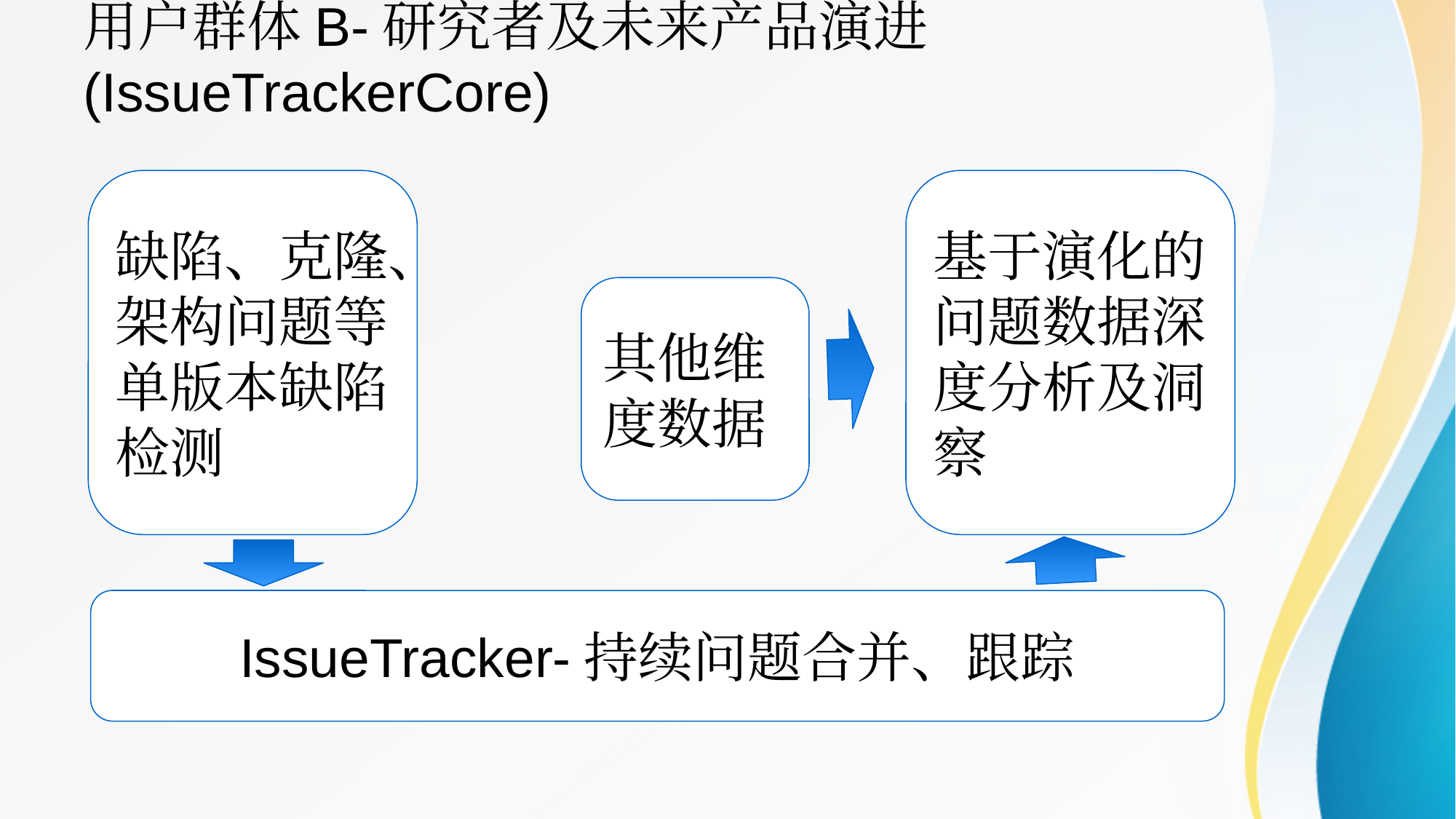

# 用户群体B-研究者及未来产品演进(IssueTrackerCore)
缺陷、克隆、架构问题等单版本缺陷检测
基于演化的问题数据深度分析及洞察
其他维度数据

IssueTracker-持续问题合并、跟踪